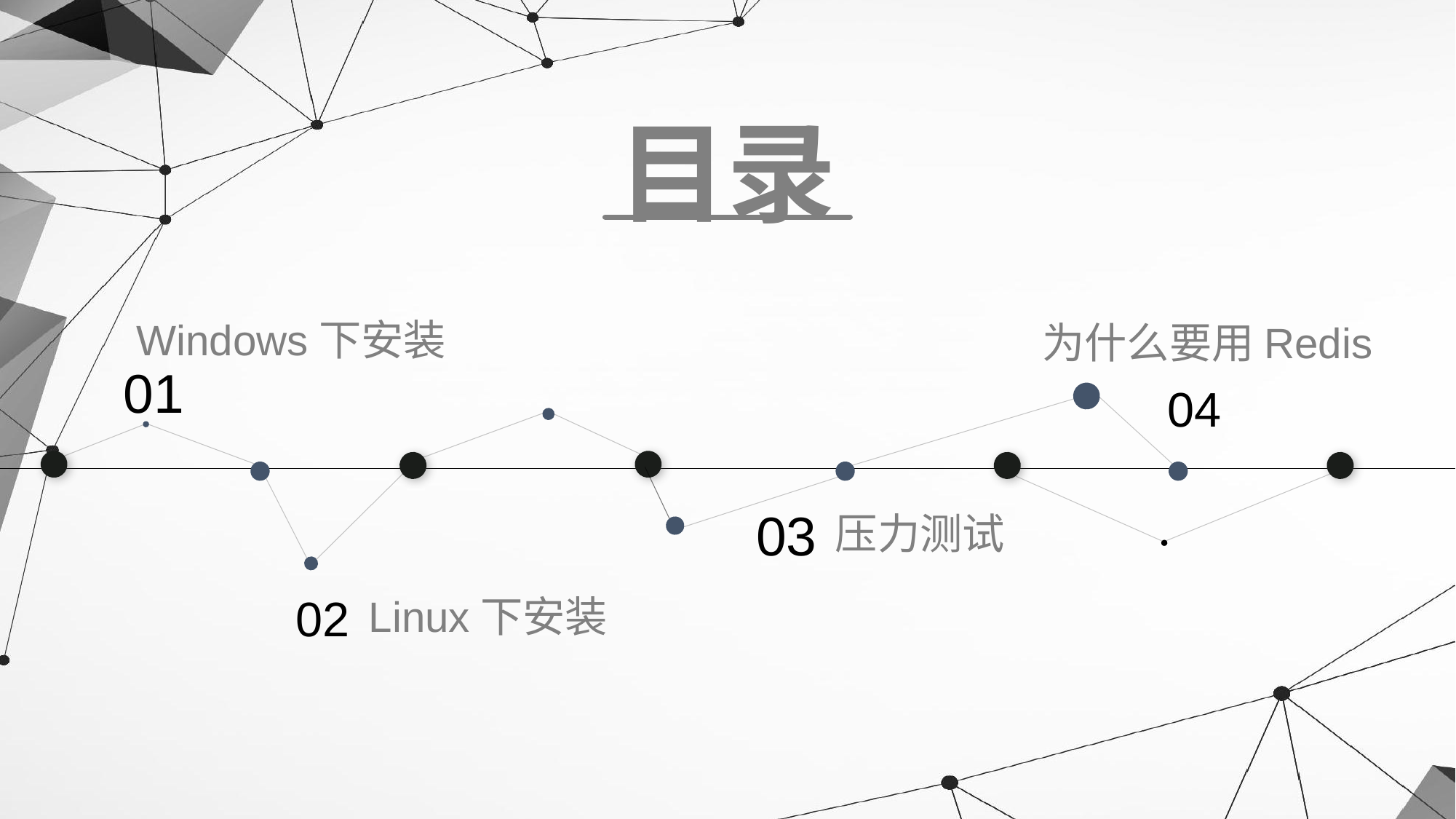

目录
Windows下安装
为什么要用Redis
01
04

03
压力测试

02
Linux下安装